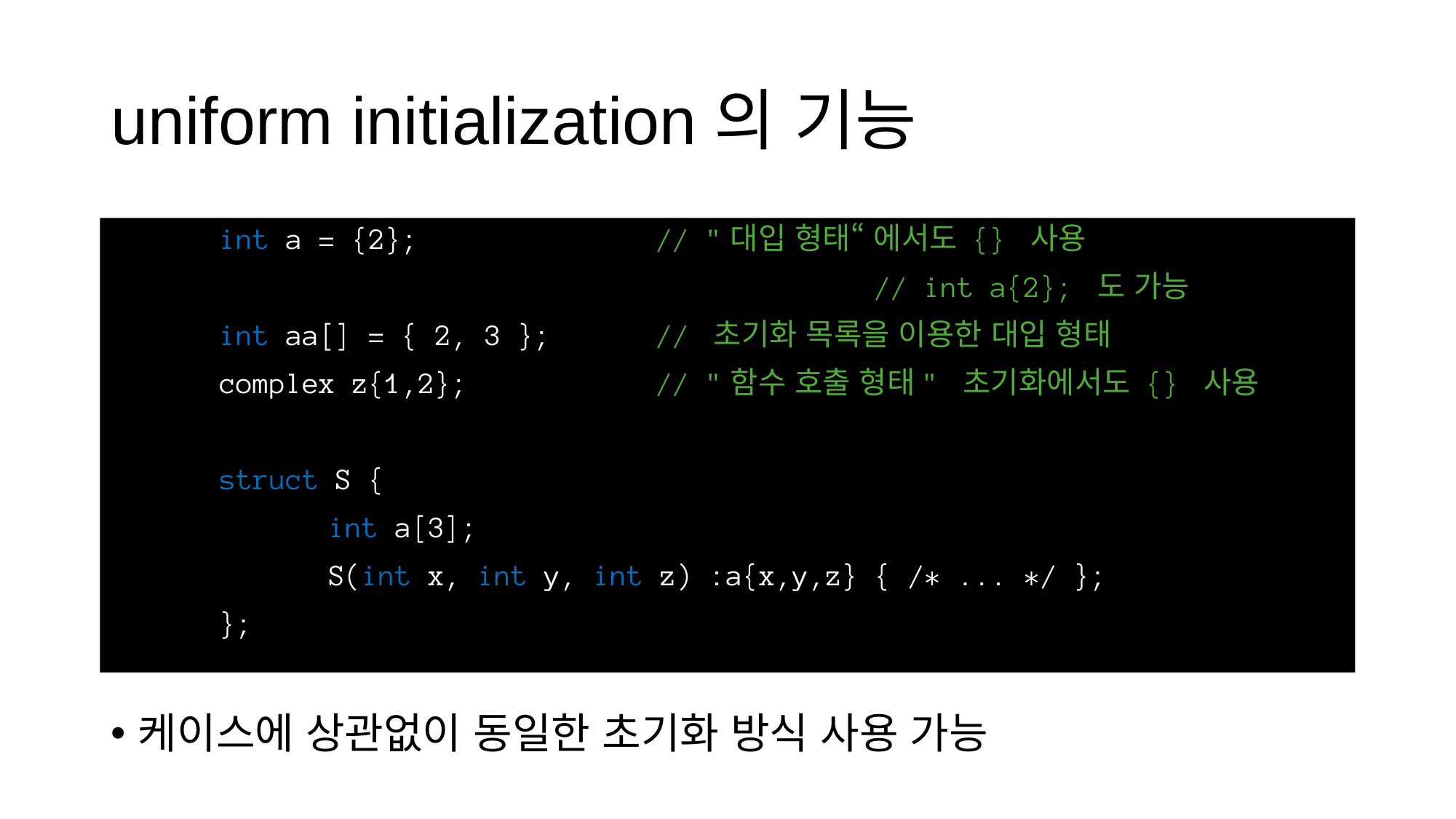

# uniform initialization의 기능
	int a = {2};            	// "대입 형태“ 에서도 {} 사용
							// int a{2}; 도 가능
	int aa[] = { 2, 3 };    	// 초기화 목록을 이용한 대입 형태
	complex z{1,2};         	// "함수 호출 형태" 초기화에서도 {} 사용

	struct S {
		int a[3];
		S(int x, int y, int z) :a{x,y,z} { /* ... */ };
	};

케이스에 상관없이 동일한 초기화 방식 사용 가능